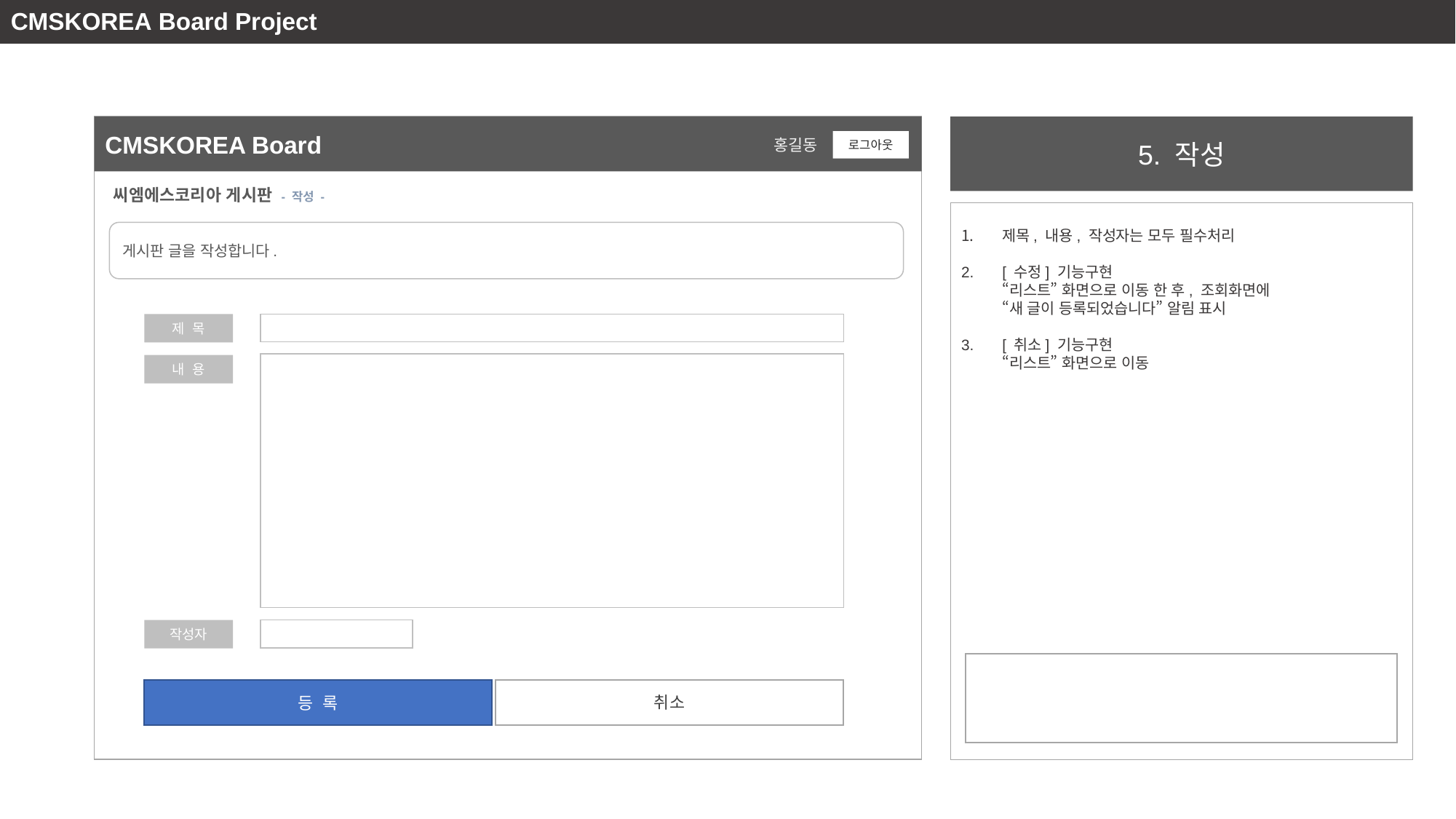

CMSKOREA Board Project

CMSKOREA Board
5. 작성
홍길동
로그아웃
씨엠에스코리아 게시판 - 작성 -

제목, 내용, 작성자는 모두 필수처리
[ 수정] 기능구현
“리스트” 화면으로 이동 한 후, 조회화면에
“새 글이 등록되었습니다” 알림 표시
[ 취소] 기능구현
“리스트” 화면으로 이동

게시판 글을 작성합니다.
제  목

내  용
작성자

취소
등  록